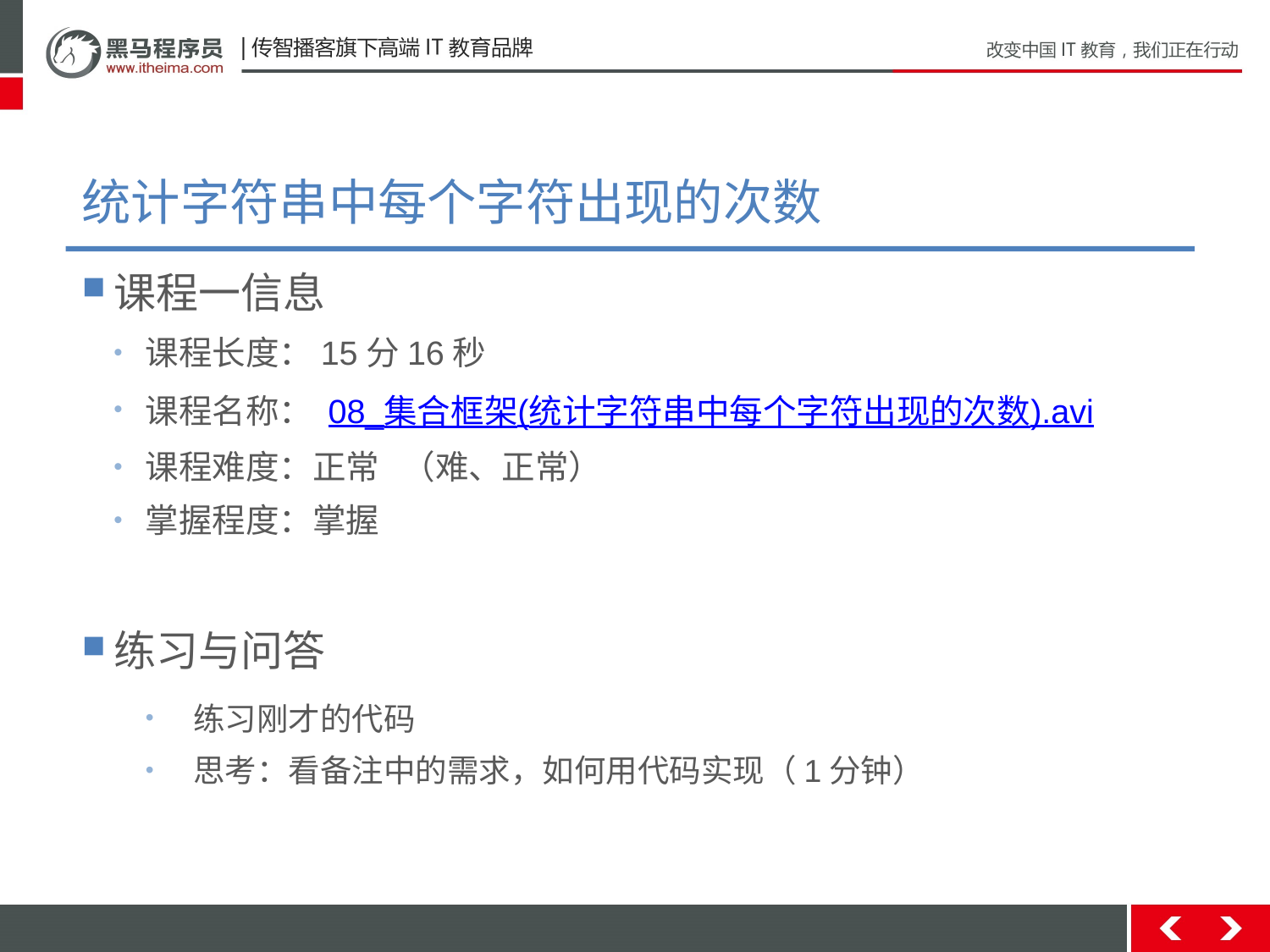

# 统计字符串中每个字符出现的次数
课程一信息
课程长度：15分16秒
课程名称： 08_集合框架(统计字符串中每个字符出现的次数).avi
课程难度：正常   （难、正常）
掌握程度：掌握

练习与问答
练习刚才的代码
思考：看备注中的需求，如何用代码实现（1分钟）